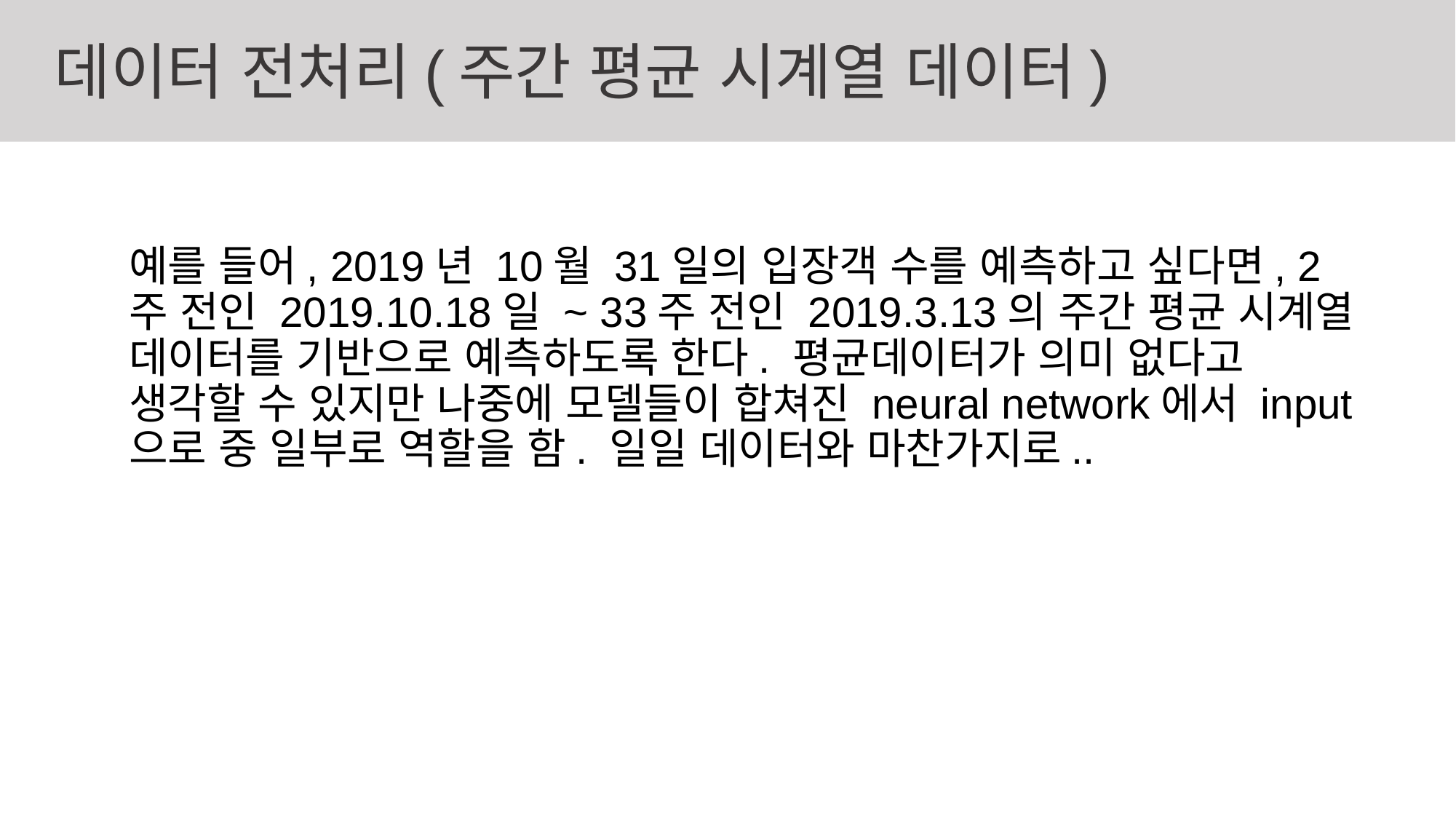

데이터 전처리(주간 평균 시계열 데이터)

예를 들어, 2019년 10월 31일의 입장객 수를 예측하고 싶다면, 2주 전인 2019.10.18일 ~ 33주 전인 2019.3.13의 주간 평균 시계열 데이터를 기반으로 예측하도록 한다. 평균데이터가 의미 없다고 생각할 수 있지만 나중에 모델들이 합쳐진 neural network에서 input으로 중 일부로 역할을 함. 일일 데이터와 마찬가지로..